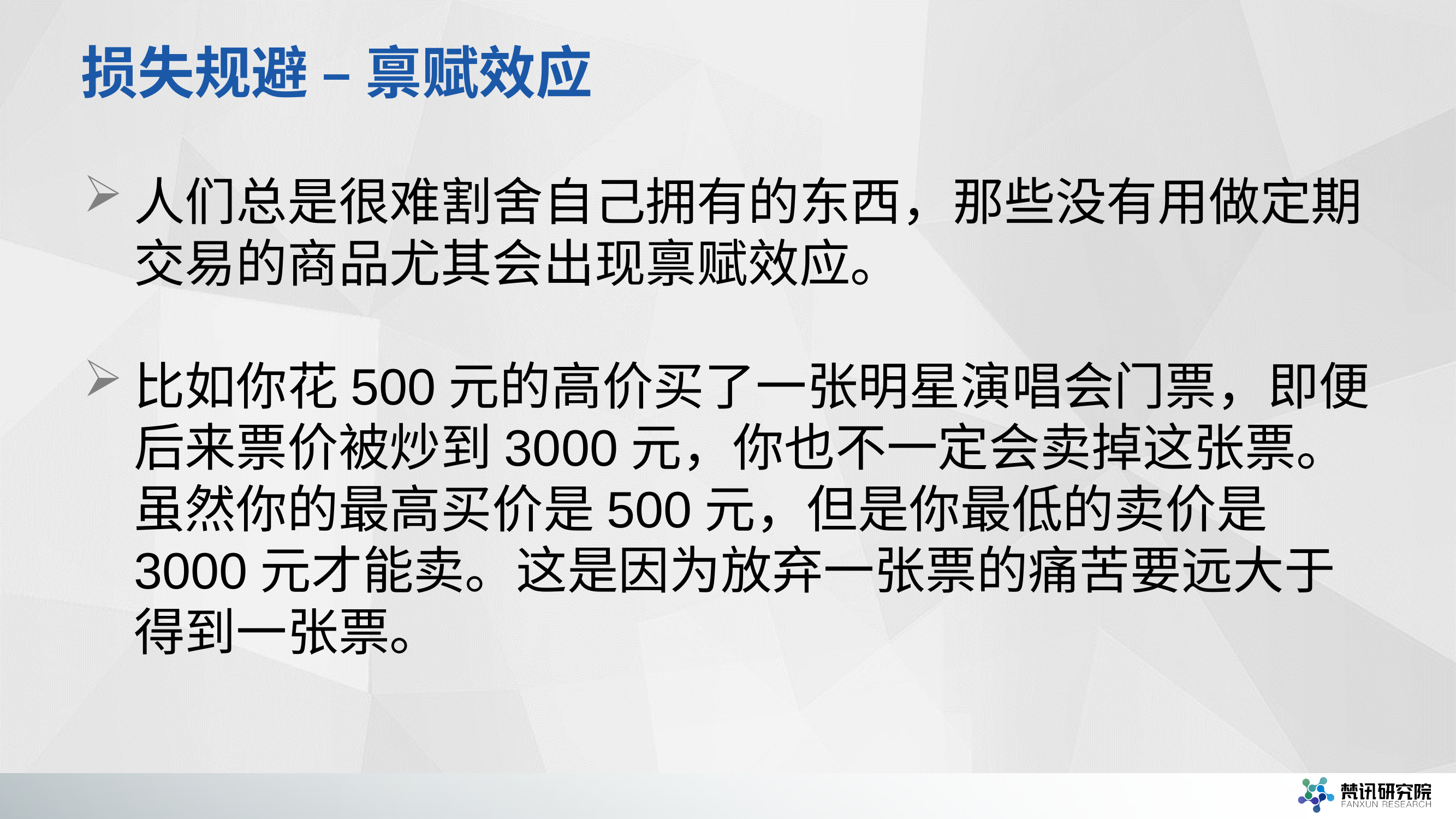

# 损失规避 – 禀赋效应
人们总是很难割舍自己拥有的东西，那些没有用做定期交易的商品尤其会出现禀赋效应。

比如你花500元的高价买了一张明星演唱会门票，即便后来票价被炒到3000元，你也不一定会卖掉这张票。虽然你的最高买价是500元，但是你最低的卖价是3000元才能卖。这是因为放弃一张票的痛苦要远大于得到一张票。